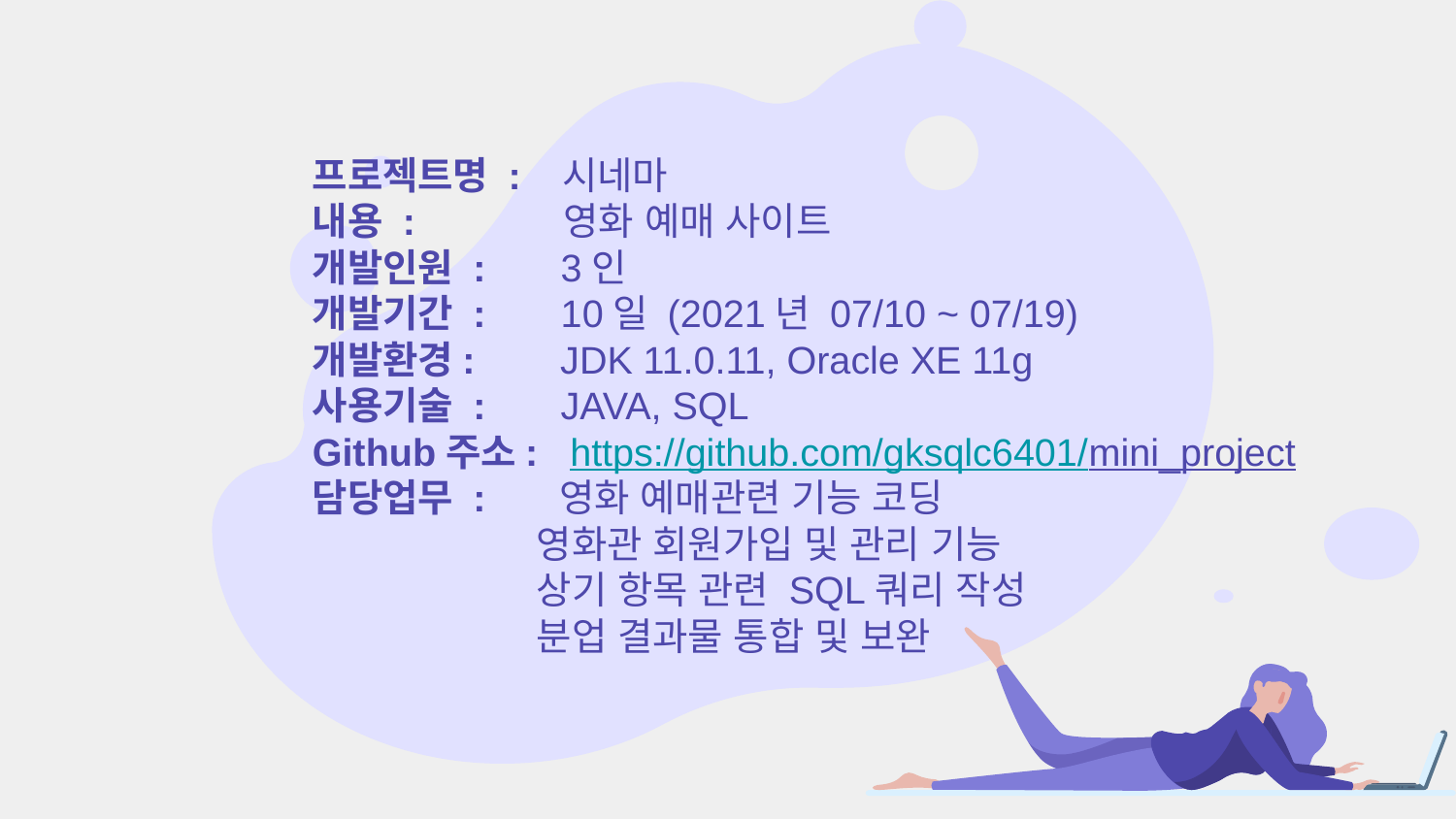

# 프로젝트명 :   시네마 내용 :             영화 예매 사이트 개발인원 :       3인 개발기간 :       10일 (2021년 07/10 ~ 07/19) 개발환경:        JDK 11.0.11, Oracle XE 11g 사용기술 :       JAVA, SQL Github주소:   https://github.com/gksqlc6401/mini_project 담당업무 :      영화 예매관련 기능 코딩 영화관 회원가입 및 관리 기능 상기 항목 관련 SQL쿼리 작성 분업 결과물 통합 및 보완